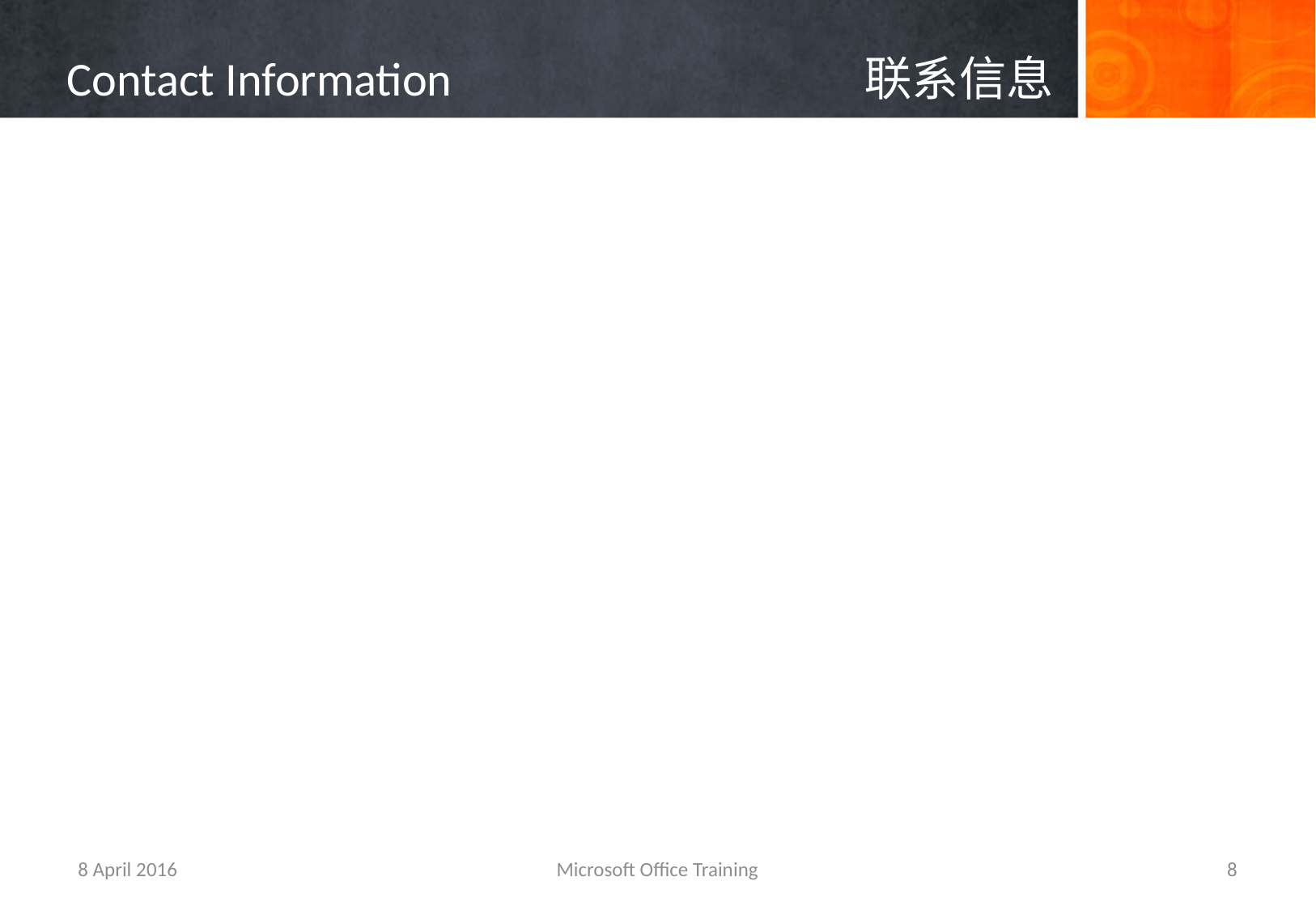

# Contact Information	联系信息

8 April 2016
Microsoft Office Training
8